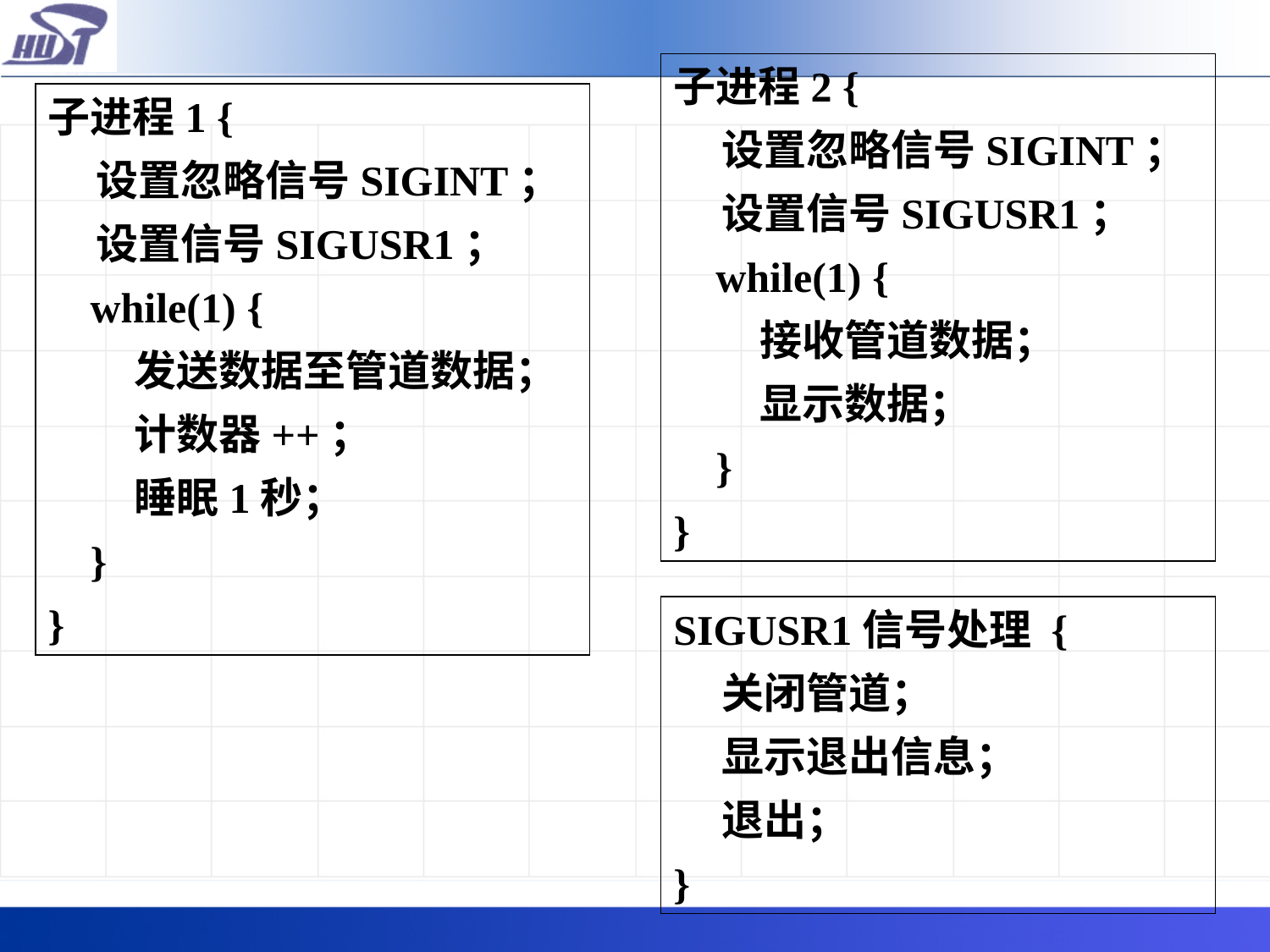

子进程2 {
    设置忽略信号SIGINT；
    设置信号SIGUSR1；
    while(1) {
        接收管道数据；
        显示数据；
    }
}
子进程1 {
    设置忽略信号SIGINT；
    设置信号SIGUSR1；
    while(1) {
        发送数据至管道数据；
        计数器++；
        睡眠1秒；
    }
}
SIGUSR1信号处理 {
    关闭管道；
    显示退出信息；
    退出；
}